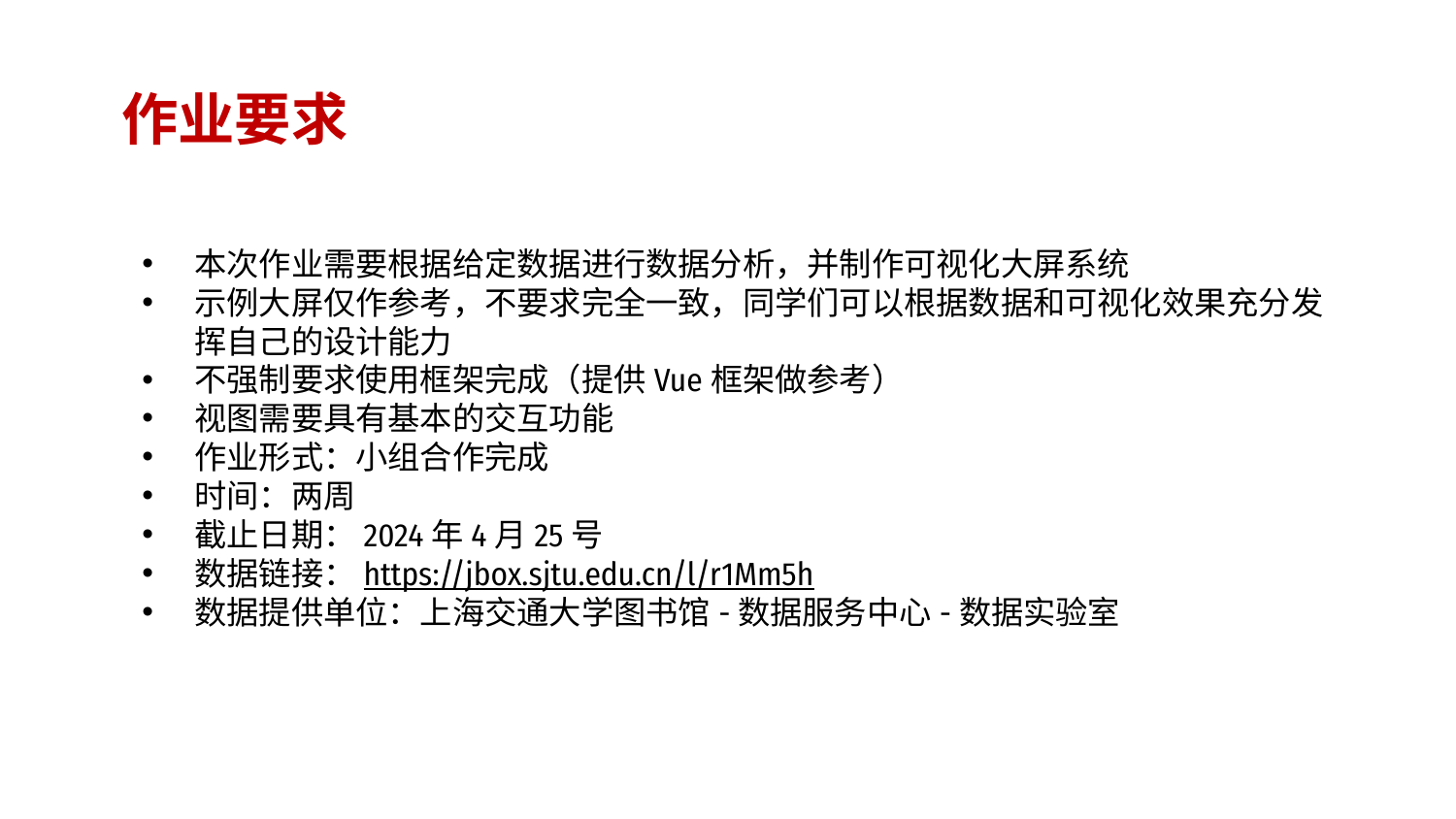

# 作业要求
本次作业需要根据给定数据进行数据分析，并制作可视化大屏系统
示例大屏仅作参考，不要求完全一致，同学们可以根据数据和可视化效果充分发挥自己的设计能力
不强制要求使用框架完成（提供Vue框架做参考）
视图需要具有基本的交互功能
作业形式：小组合作完成
时间：两周
截止日期：2024年4月25号
数据链接：https://jbox.sjtu.edu.cn/l/r1Mm5h
数据提供单位：上海交通大学图书馆-数据服务中心-数据实验室